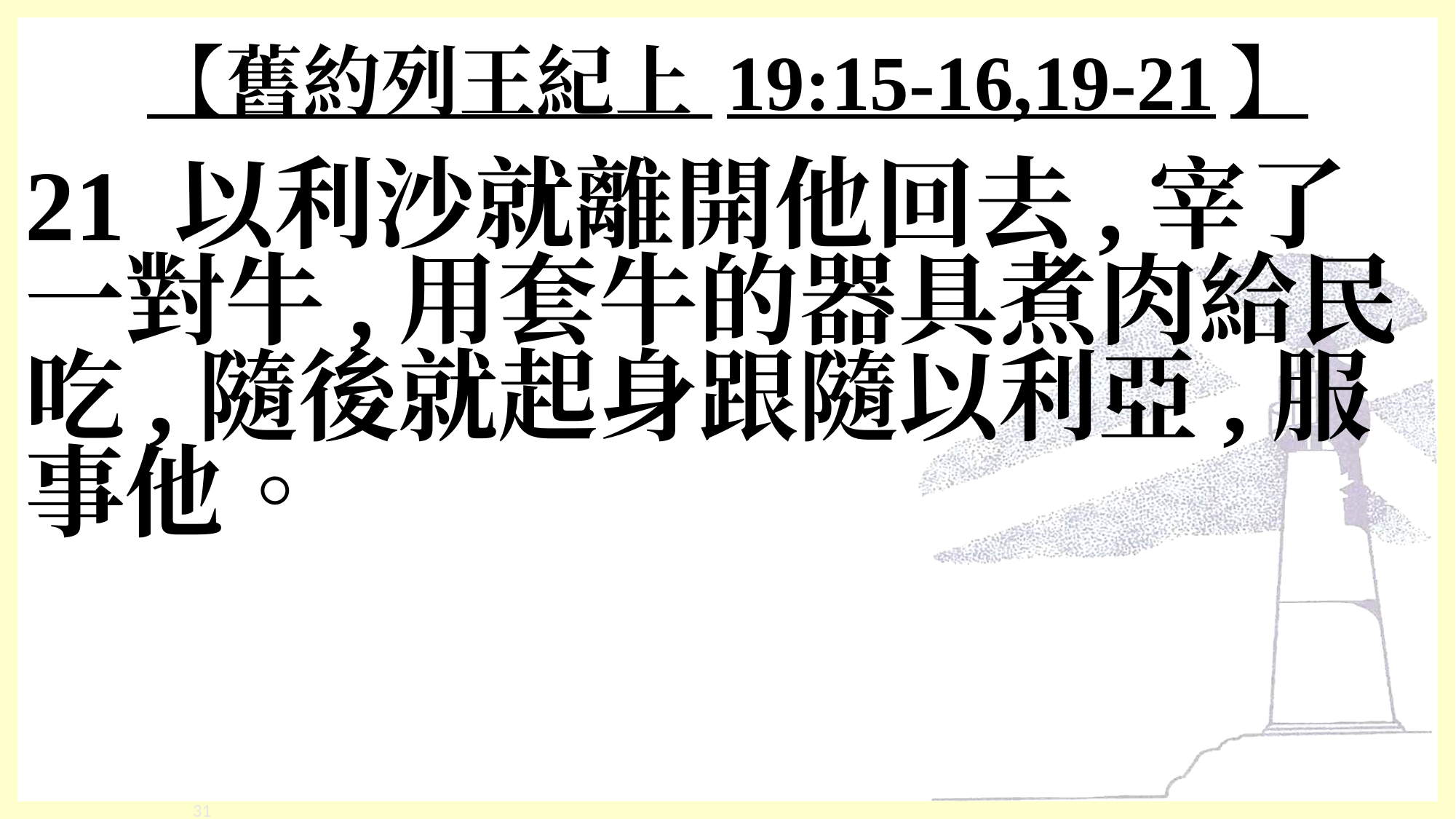

# 【舊約列王紀上 19:15-16,19-21】
21 以利沙就離開他回去,宰了一對牛,用套牛的器具煮肉給民吃,隨後就起身跟隨以利亞,服事他。

31